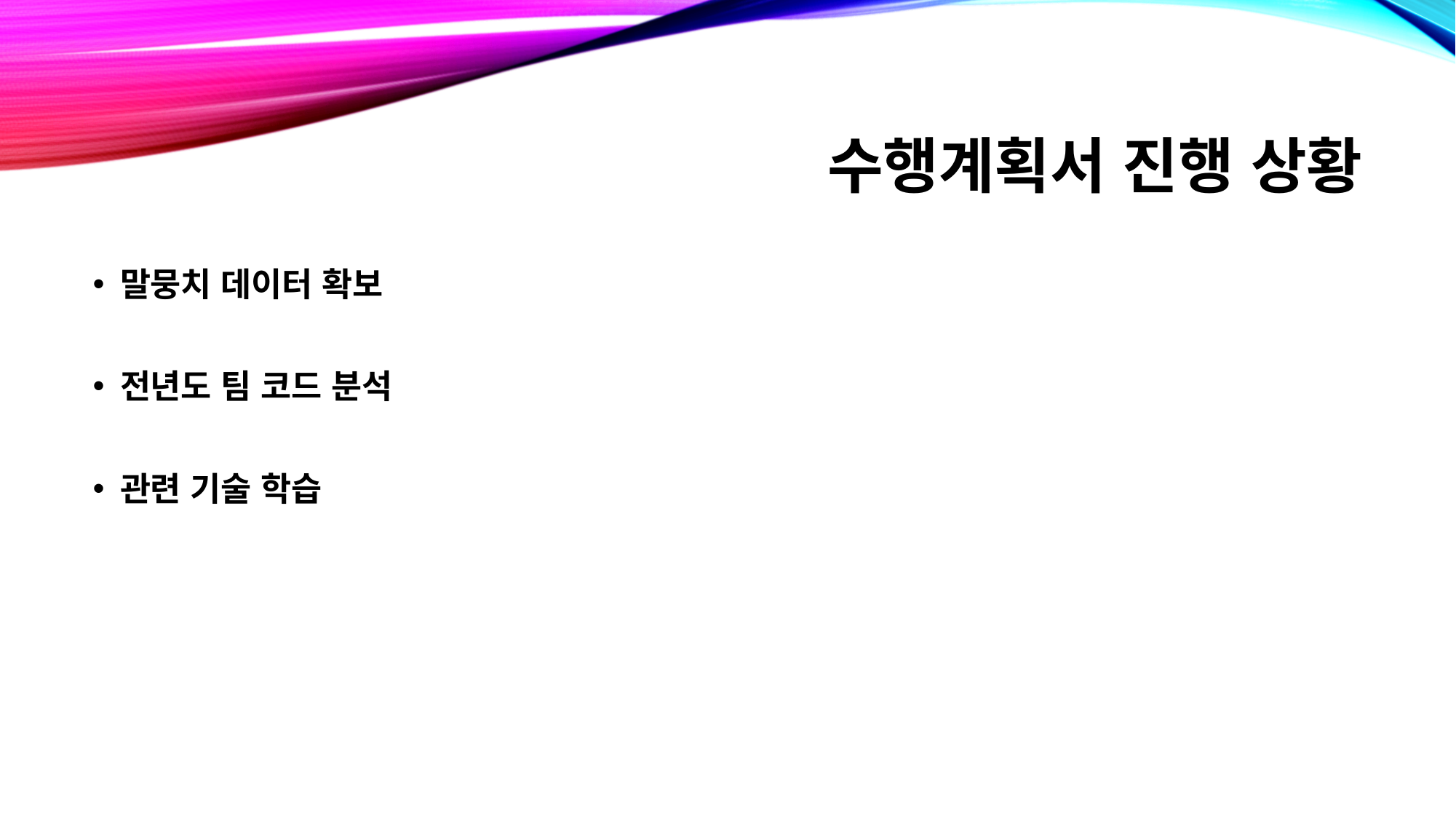

# 수행계획서 진행 상황
말뭉치 데이터 확보

전년도 팀 코드 분석

관련 기술 학습